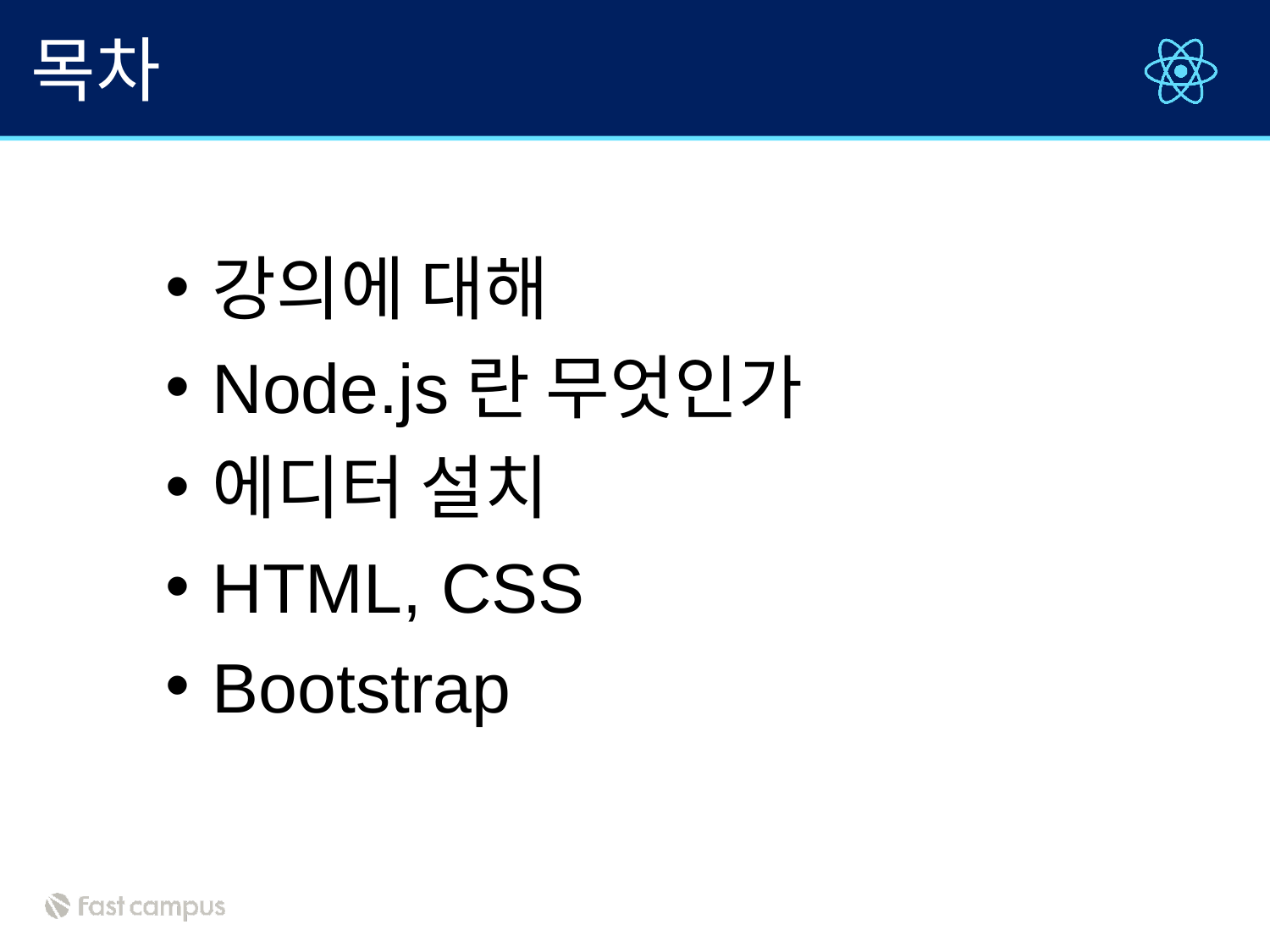

# 목차
강의에 대해
Node.js란 무엇인가
에디터 설치
HTML, CSS
Bootstrap